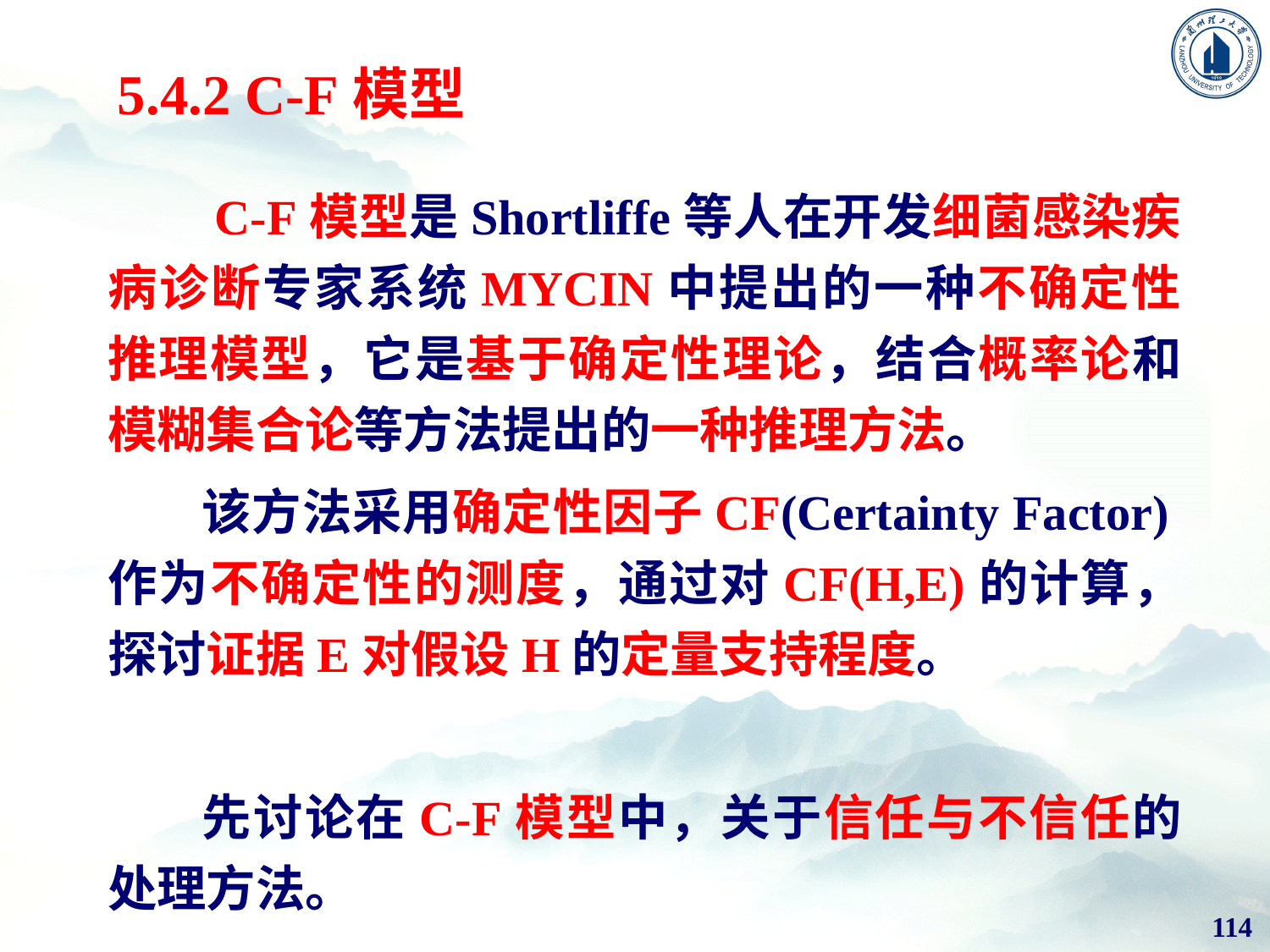

# 5.4.2 C-F模型
 C-F模型是Shortliffe等人在开发细菌感染疾病诊断专家系统MYCIN中提出的一种不确定性推理模型，它是基于确定性理论，结合概率论和模糊集合论等方法提出的一种推理方法。
该方法采用确定性因子CF(Certainty Factor)作为不确定性的测度，通过对CF(H,E)的计算，探讨证据E对假设H的定量支持程度。

先讨论在C-F模型中，关于信任与不信任的处理方法。
114